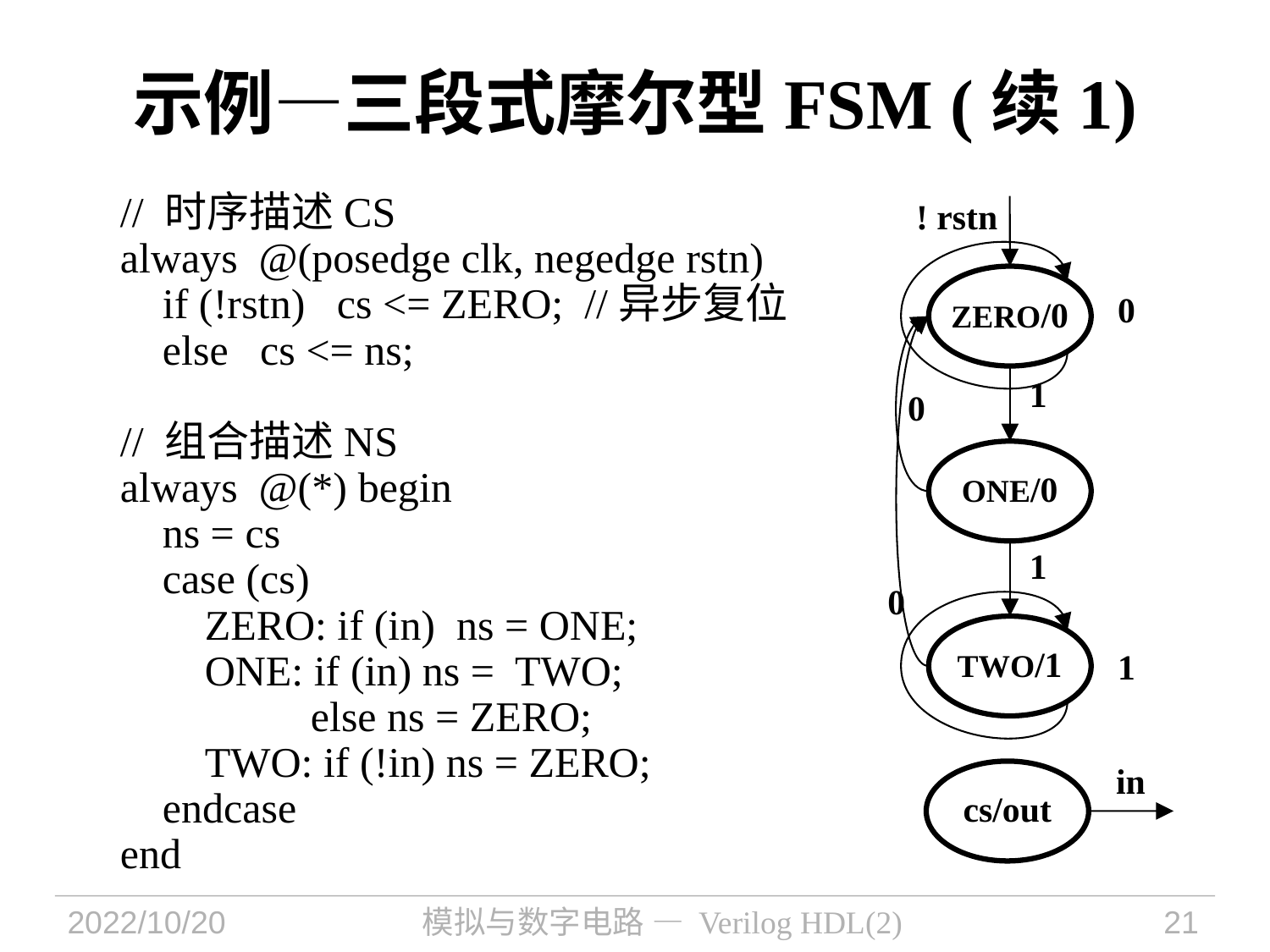

示例—三段式摩尔型FSM (续1)
// 时序描述CS
always  @(posedge clk, negedge rstn)
    if (!rstn)   cs <= ZERO;  //异步复位
    else   cs <= ns;

// 组合描述NS
always  @(*) begin
    ns = cs
    case (cs)
        ZERO: if (in)  ns = ONE;
        ONE: if (in) ns =  TWO;
                  else ns = ZERO;
        TWO: if (!in) ns = ZERO;
    endcase
end
! rstn
ZERO/0
0
1
0
ONE/0
1
0
TWO/1
1
in
cs/out

2022/10/20
模拟与数字电路 — Verilog HDL(2)
21